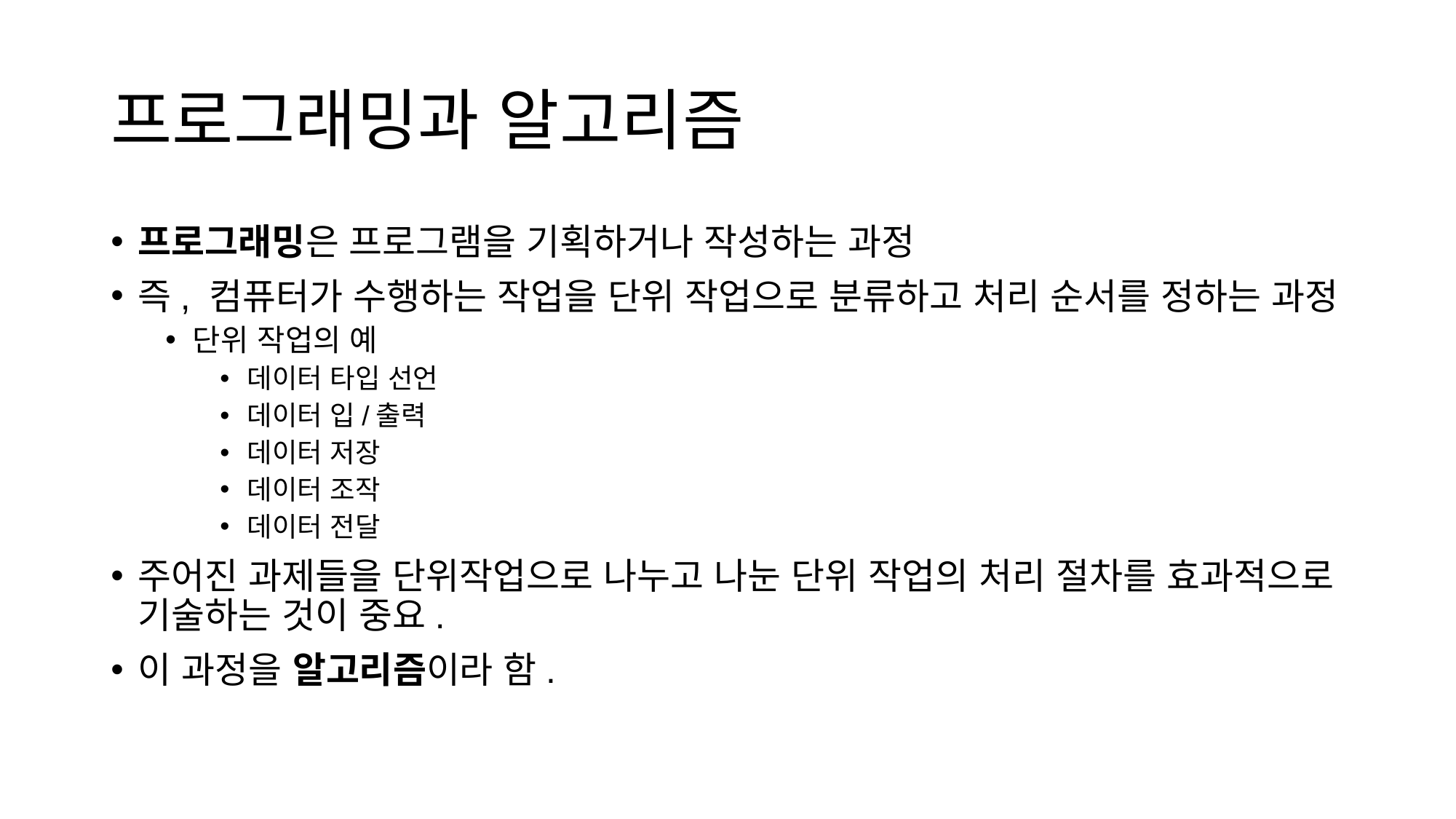

# 프로그래밍과 알고리즘
프로그래밍은 프로그램을 기획하거나 작성하는 과정
즉, 컴퓨터가 수행하는 작업을 단위 작업으로 분류하고 처리 순서를 정하는 과정
단위 작업의 예
데이터 타입 선언
데이터 입/출력
데이터 저장
데이터 조작
데이터 전달
주어진 과제들을 단위작업으로 나누고 나눈 단위 작업의 처리 절차를 효과적으로 기술하는 것이 중요.
이 과정을 알고리즘이라 함.